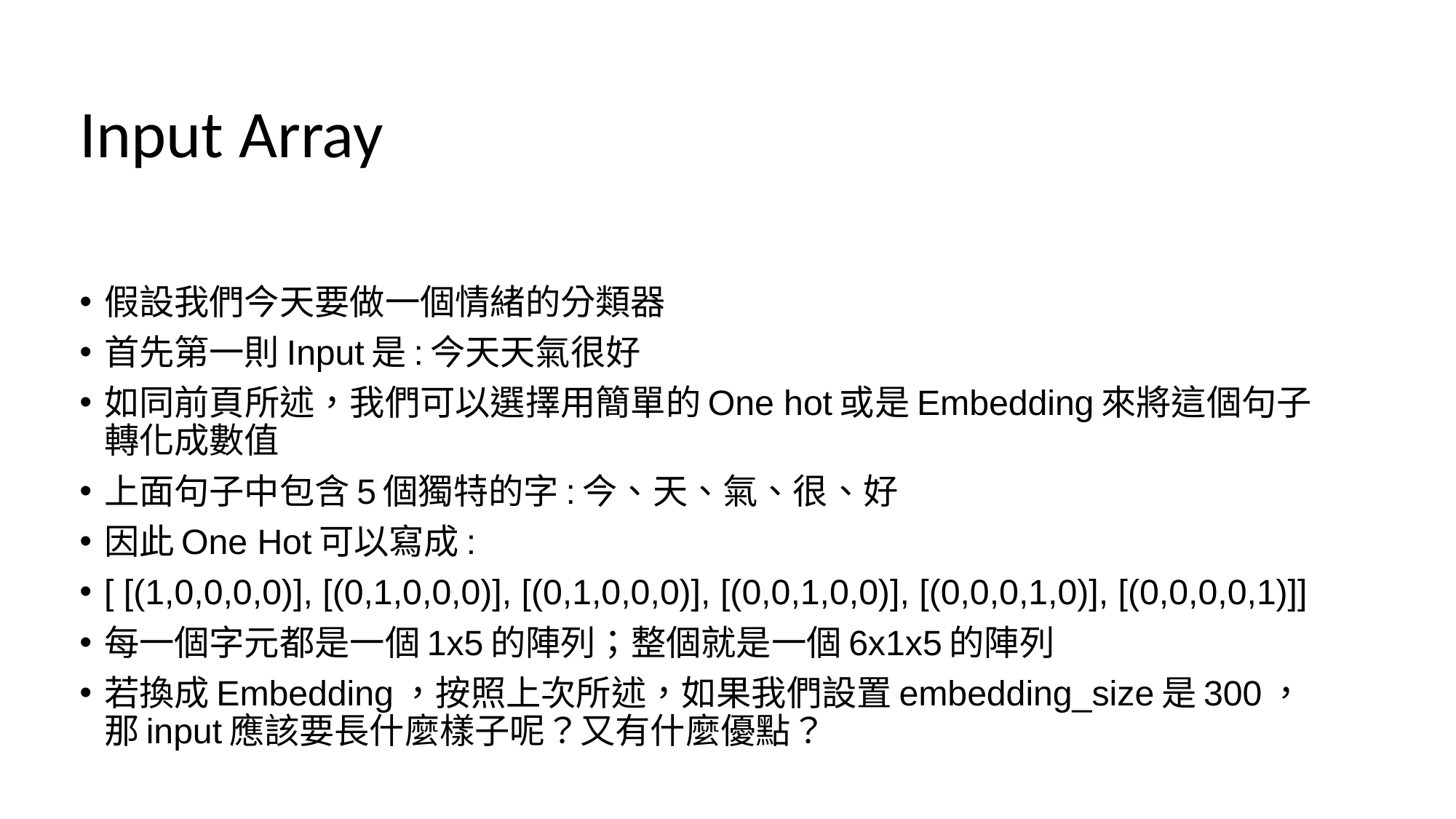

# Input Array

假設我們今天要做一個情緒的分類器
首先第一則Input是:今天天氣很好
如同前頁所述，我們可以選擇用簡單的One hot或是Embedding來將這個句子轉化成數值
上面句子中包含5個獨特的字:今、天、氣、很、好
因此One Hot可以寫成:
[ [(1,0,0,0,0)], [(0,1,0,0,0)], [(0,1,0,0,0)], [(0,0,1,0,0)], [(0,0,0,1,0)], [(0,0,0,0,1)]]
每一個字元都是一個1x5的陣列；整個就是一個6x1x5的陣列
若換成Embedding，按照上次所述，如果我們設置embedding_size是300，那input應該要長什麼樣子呢？又有什麼優點？